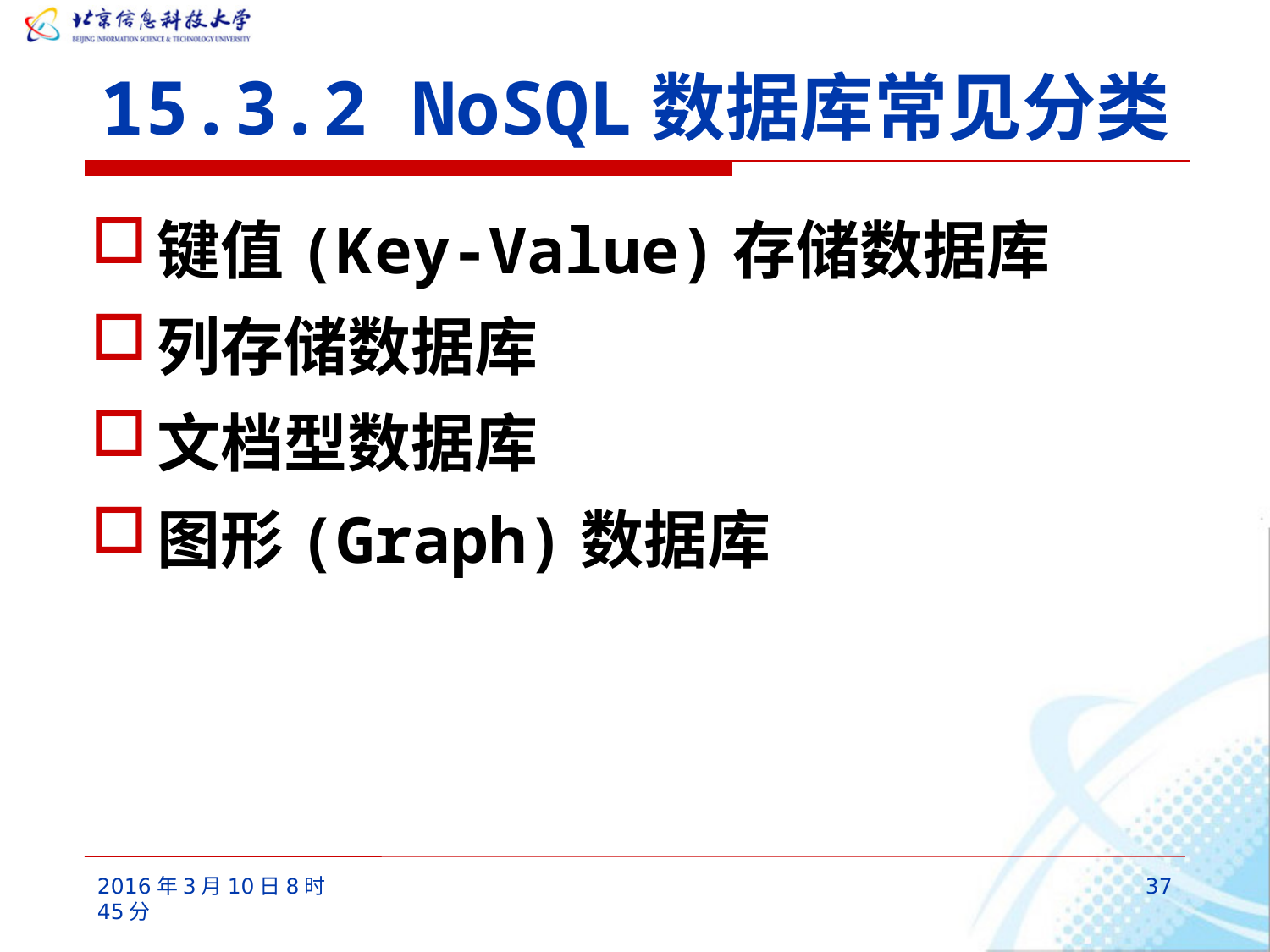

# 15.3.2 NoSQL数据库常见分类
键值(Key-Value)存储数据库
列存储数据库
文档型数据库
图形(Graph)数据库
2016年3月10日8时45分
37